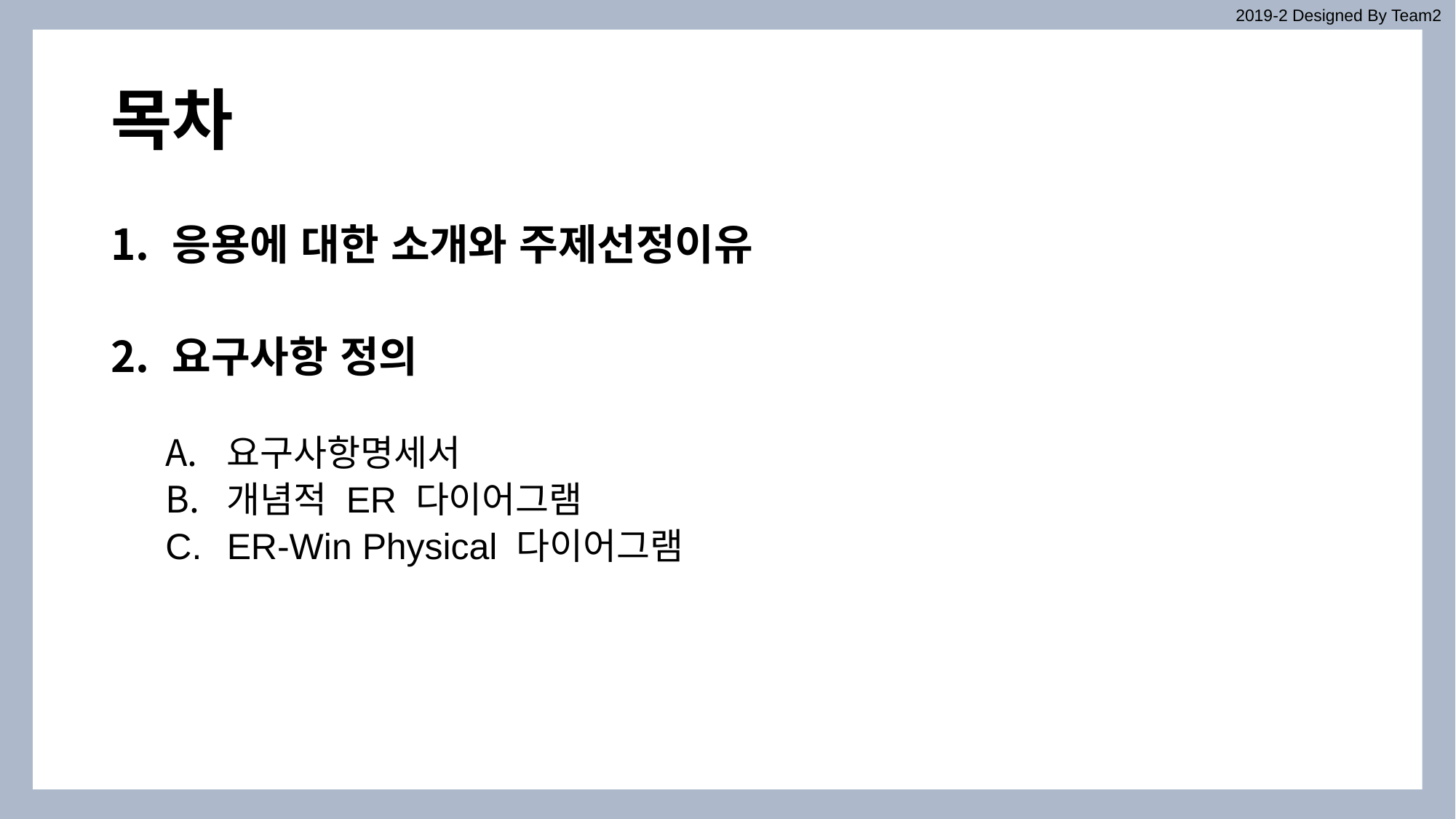

2019-2 Designed By Team2
# 목차
응용에 대한 소개와 주제선정이유
요구사항 정의
요구사항명세서
개념적 ER 다이어그램
ER-Win Physical 다이어그램